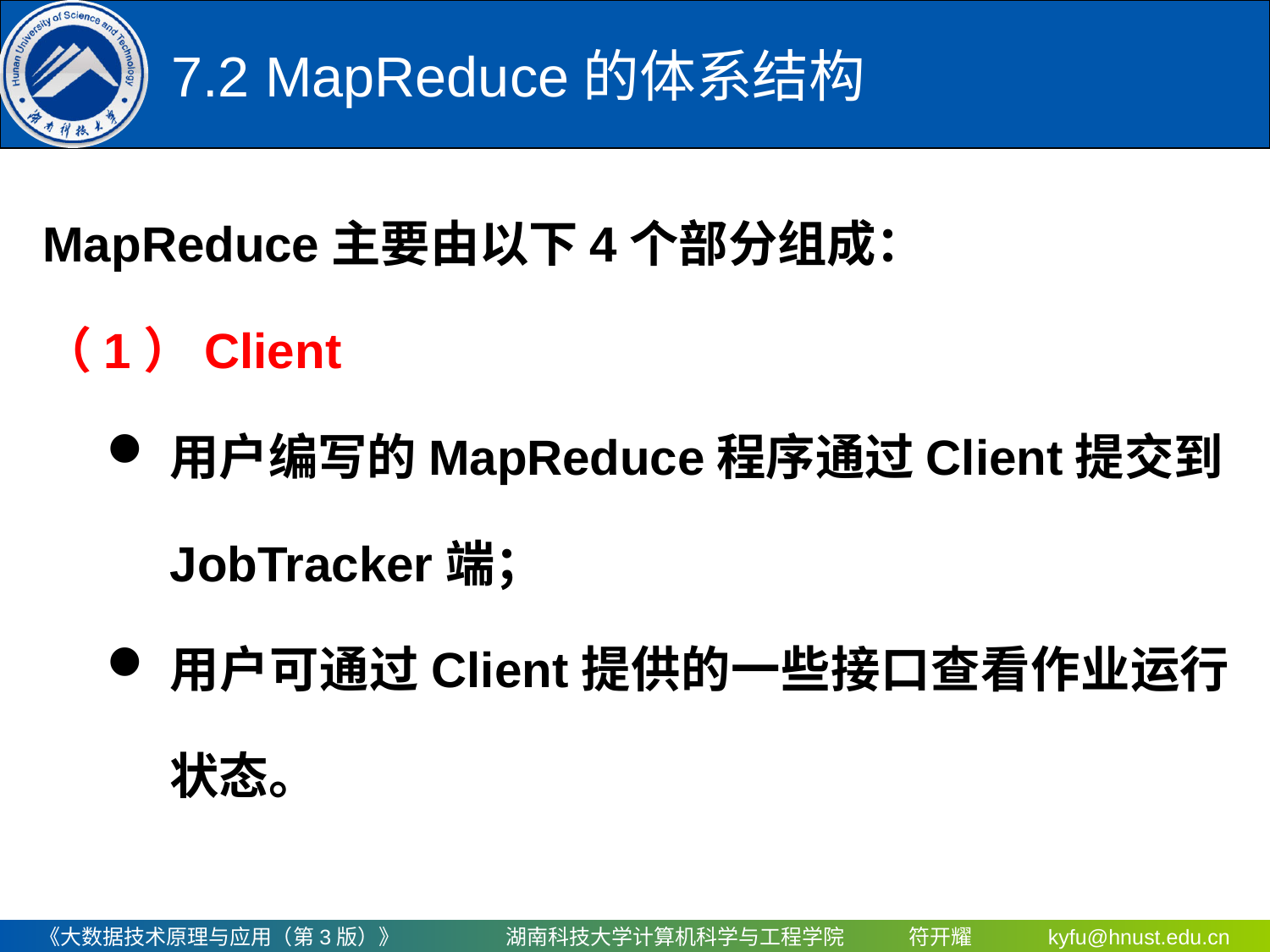

7.2 MapReduce的体系结构
MapReduce主要由以下4个部分组成：
（1）Client
用户编写的MapReduce程序通过Client提交到JobTracker端；
用户可通过Client提供的一些接口查看作业运行状态。